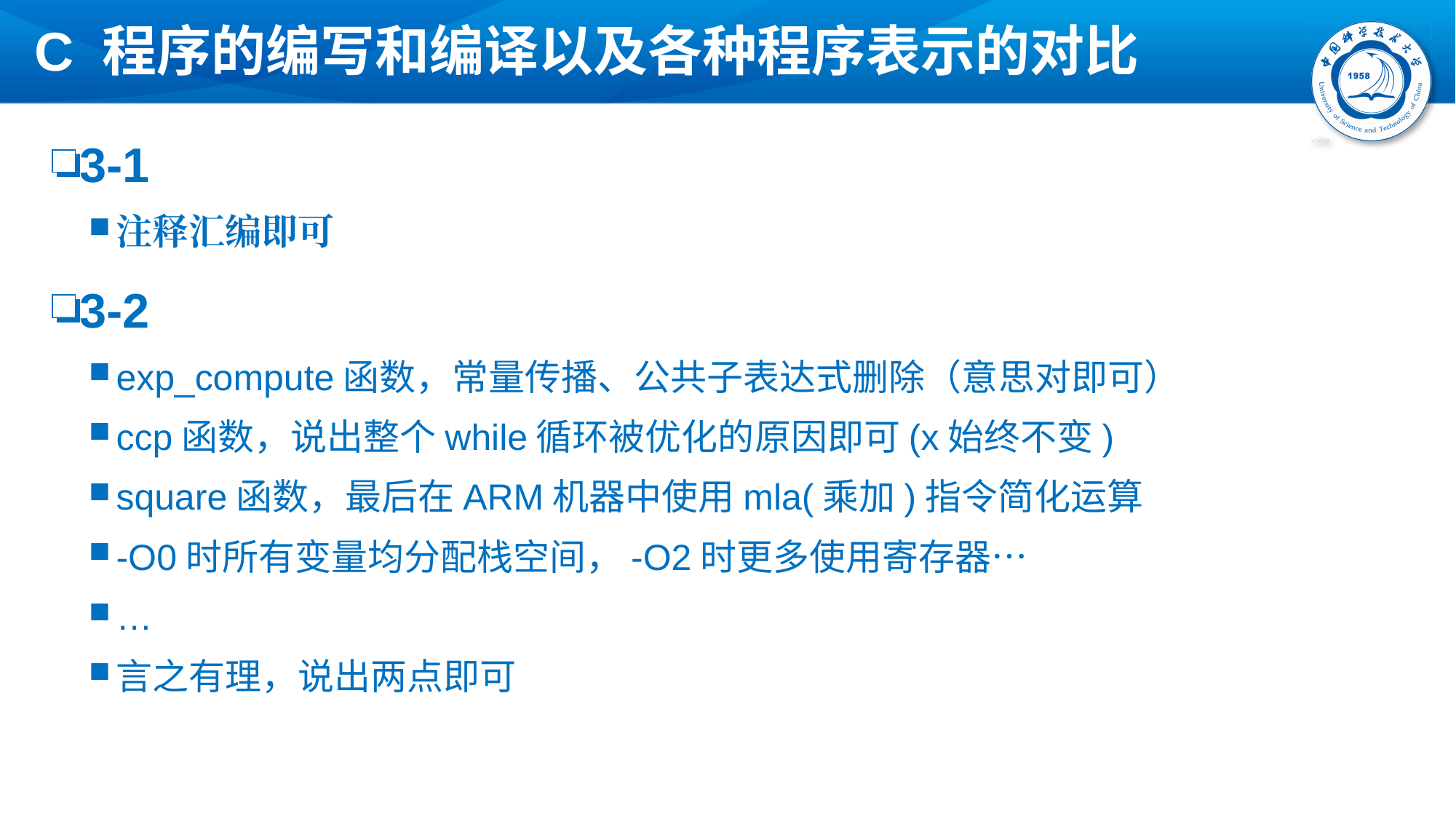

# C 程序的编写和编译以及各种程序表示的对比
3-1
注释汇编即可
3-2
exp_compute函数，常量传播、公共子表达式删除（意思对即可）
ccp函数，说出整个while循环被优化的原因即可(x始终不变)
square函数，最后在ARM机器中使用mla(乘加)指令简化运算
-O0时所有变量均分配栈空间，-O2时更多使用寄存器…
…
言之有理，说出两点即可